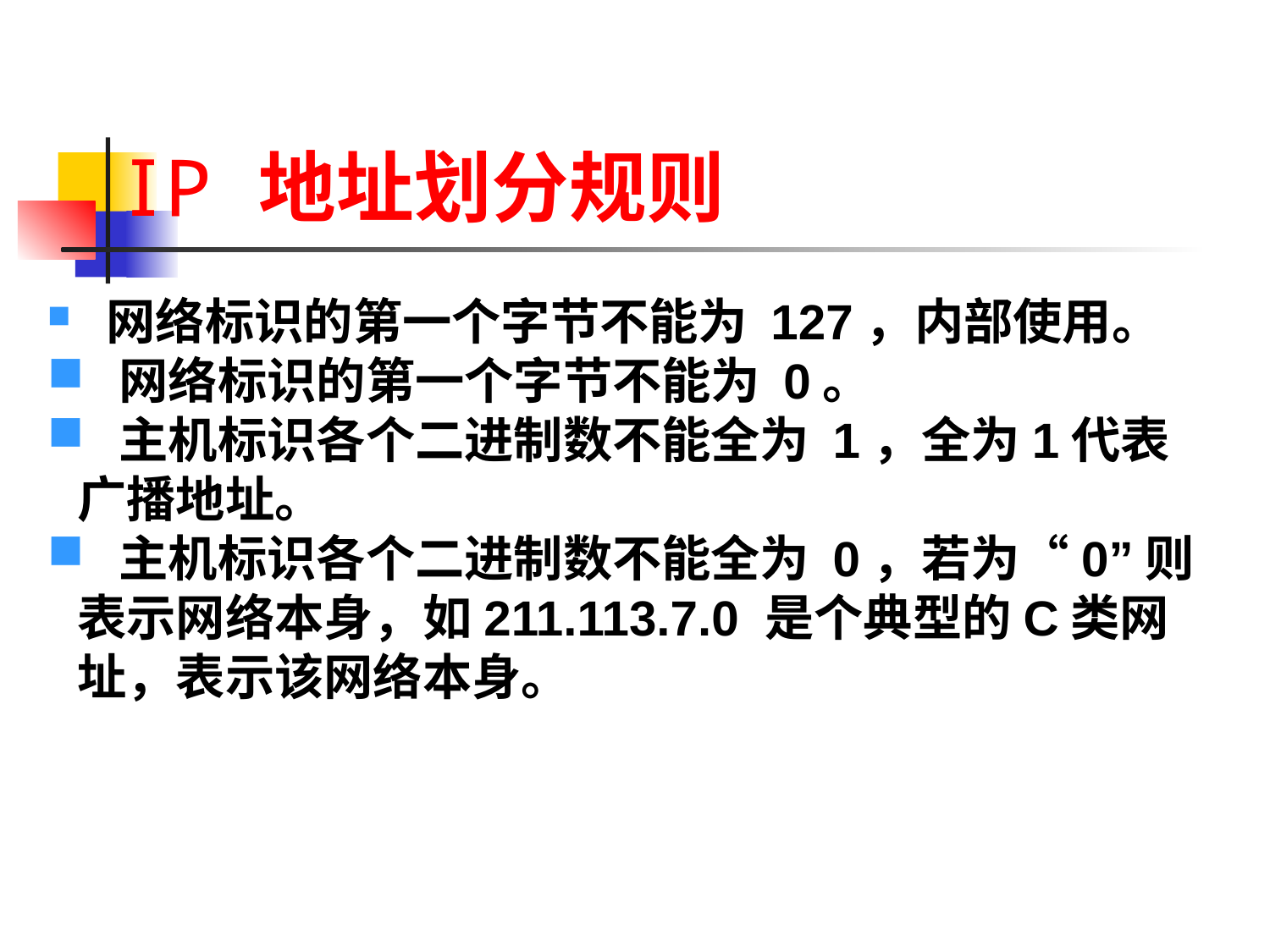

IP 地址划分规则

   网络标识的第一个字节不能为 127，内部使用。
  网络标识的第一个字节不能为 0。
  主机标识各个二进制数不能全为 1，全为1代表广播地址。
  主机标识各个二进制数不能全为 0，若为“0”则表示网络本身，如211.113.7.0 是个典型的C类网址，表示该网络本身。